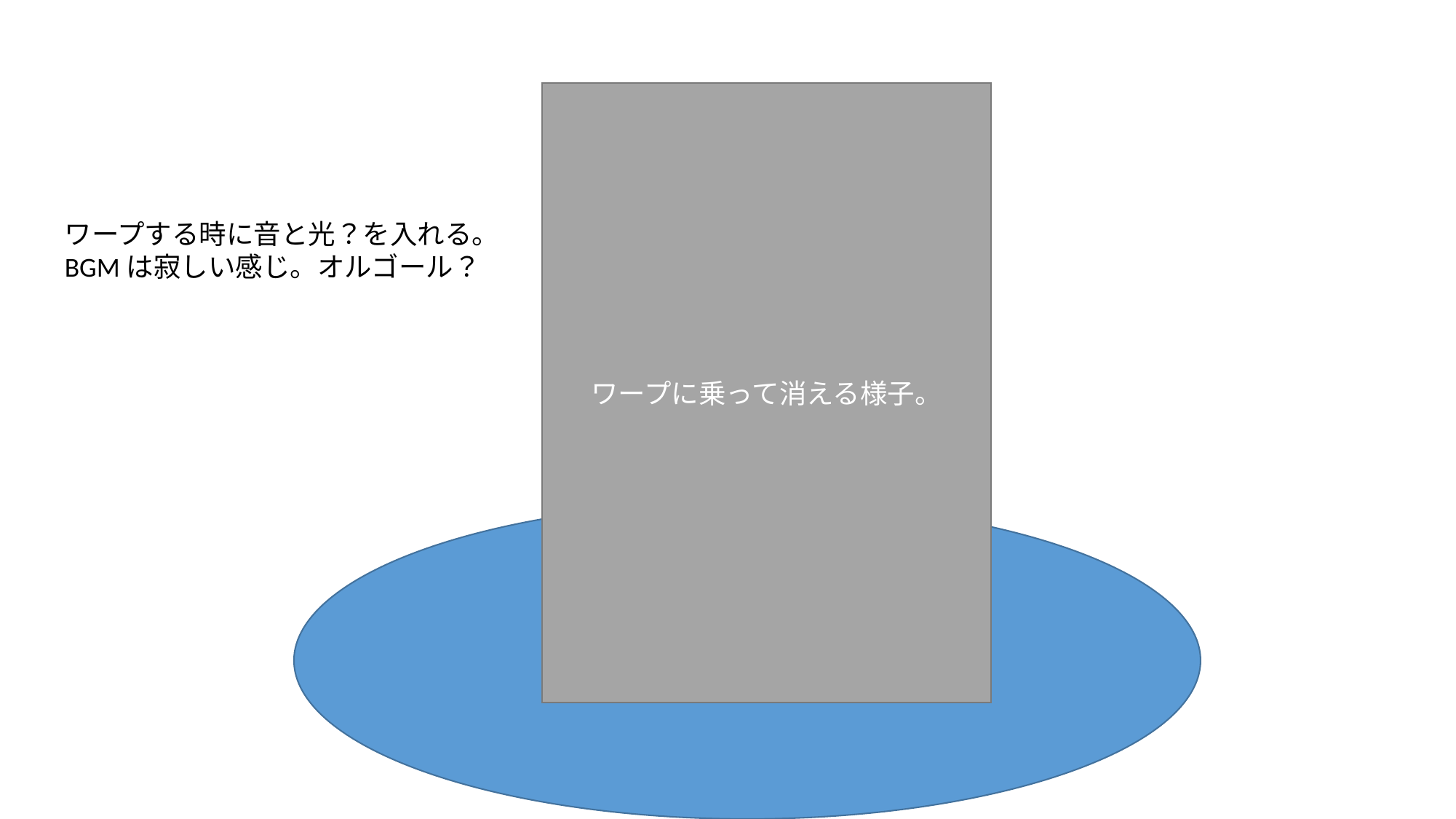

ワープに乗って消える様子。
ワープする時に音と光？を入れる。
BGMは寂しい感じ。オルゴール？